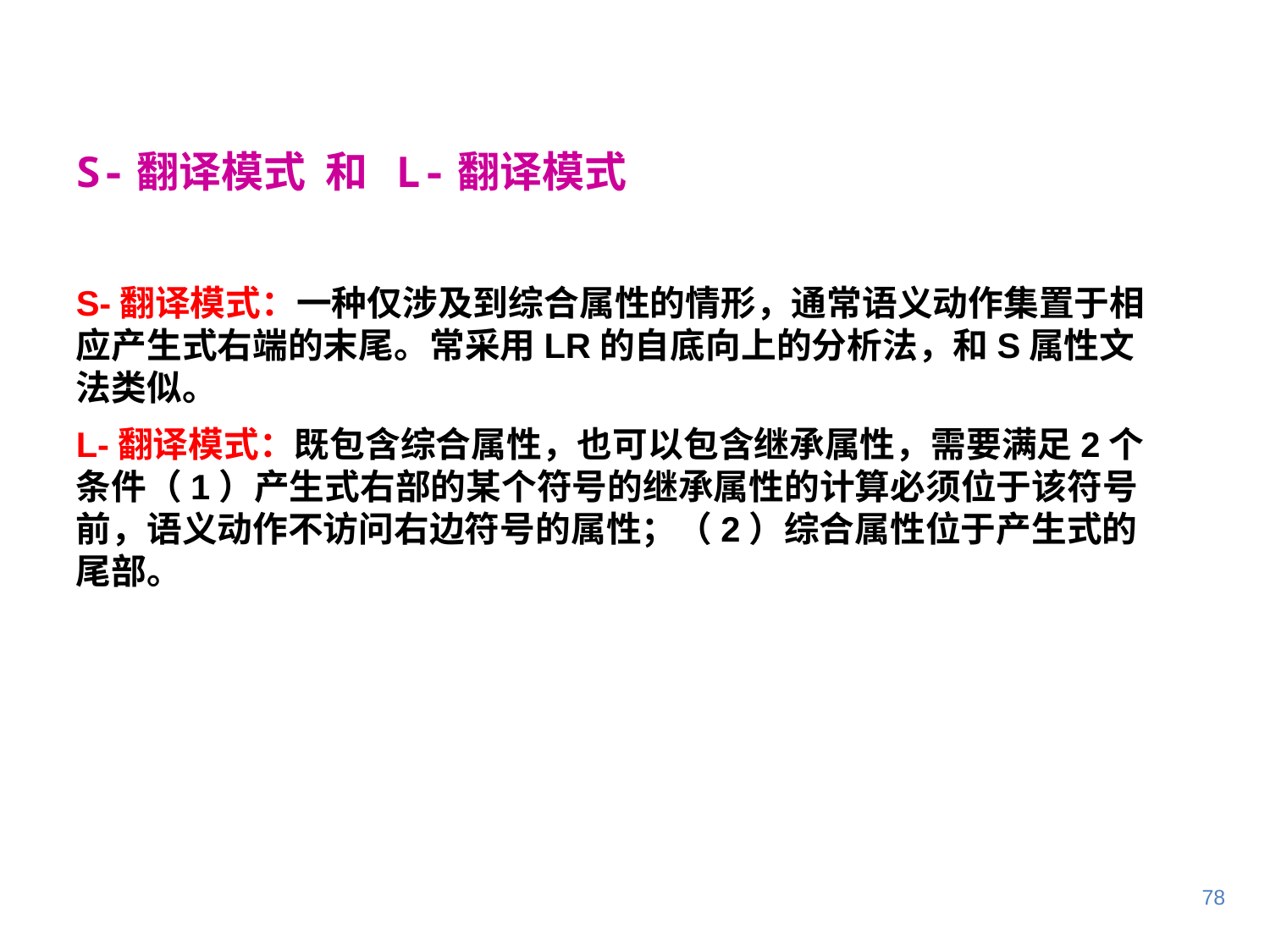

S-翻译模式  和  L-翻译模式
S-翻译模式：一种仅涉及到综合属性的情形，通常语义动作集置于相应产生式右端的末尾。常采用LR的自底向上的分析法，和S属性文法类似。
L-翻译模式：既包含综合属性，也可以包含继承属性，需要满足2个条件（1）产生式右部的某个符号的继承属性的计算必须位于该符号前，语义动作不访问右边符号的属性；（2）综合属性位于产生式的尾部。

78